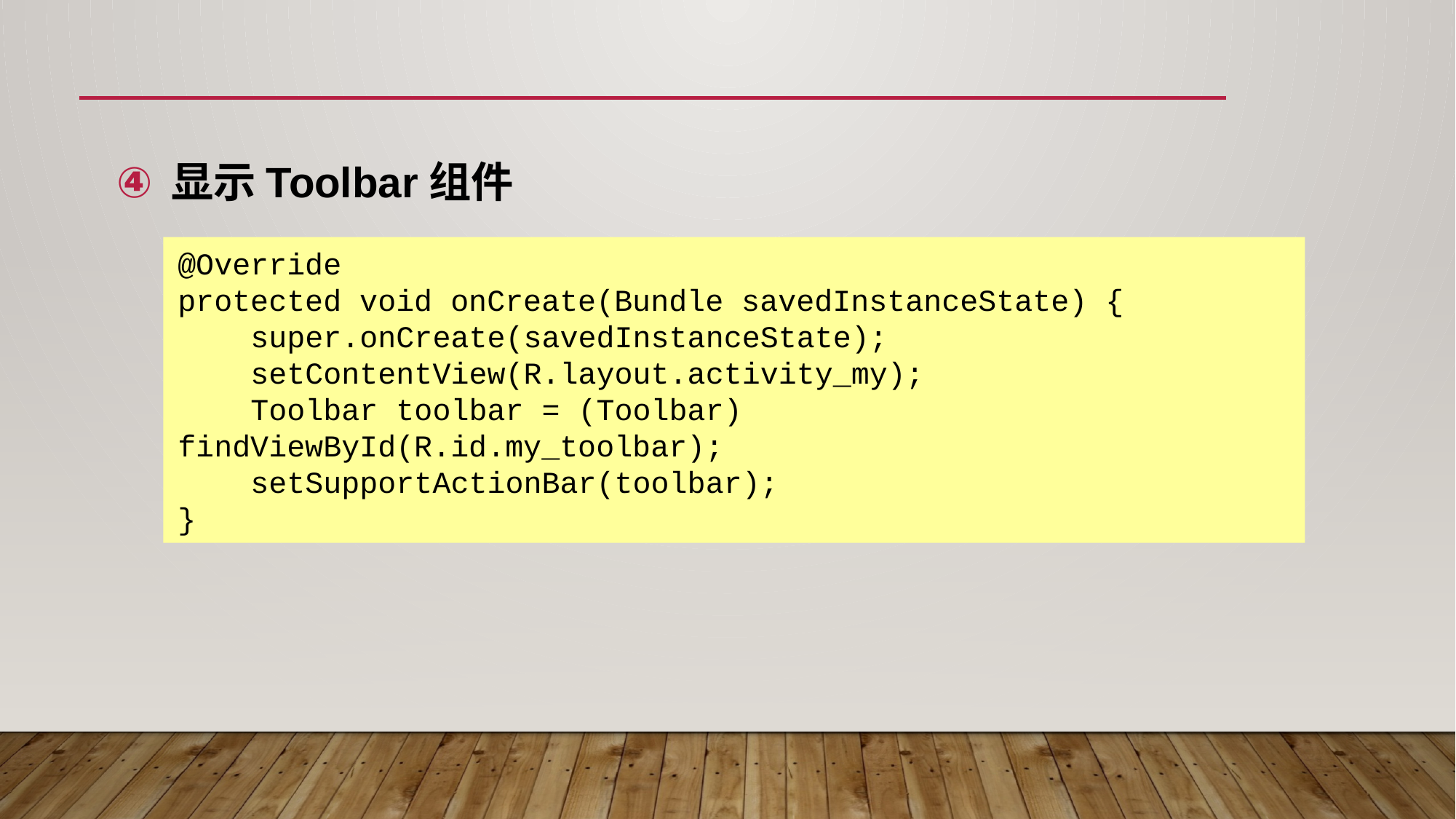

显示Toolbar组件
@Override
protected void onCreate(Bundle savedInstanceState) {
    super.onCreate(savedInstanceState);
    setContentView(R.layout.activity_my);
    Toolbar toolbar = (Toolbar) findViewById(R.id.my_toolbar);
    setSupportActionBar(toolbar);
}